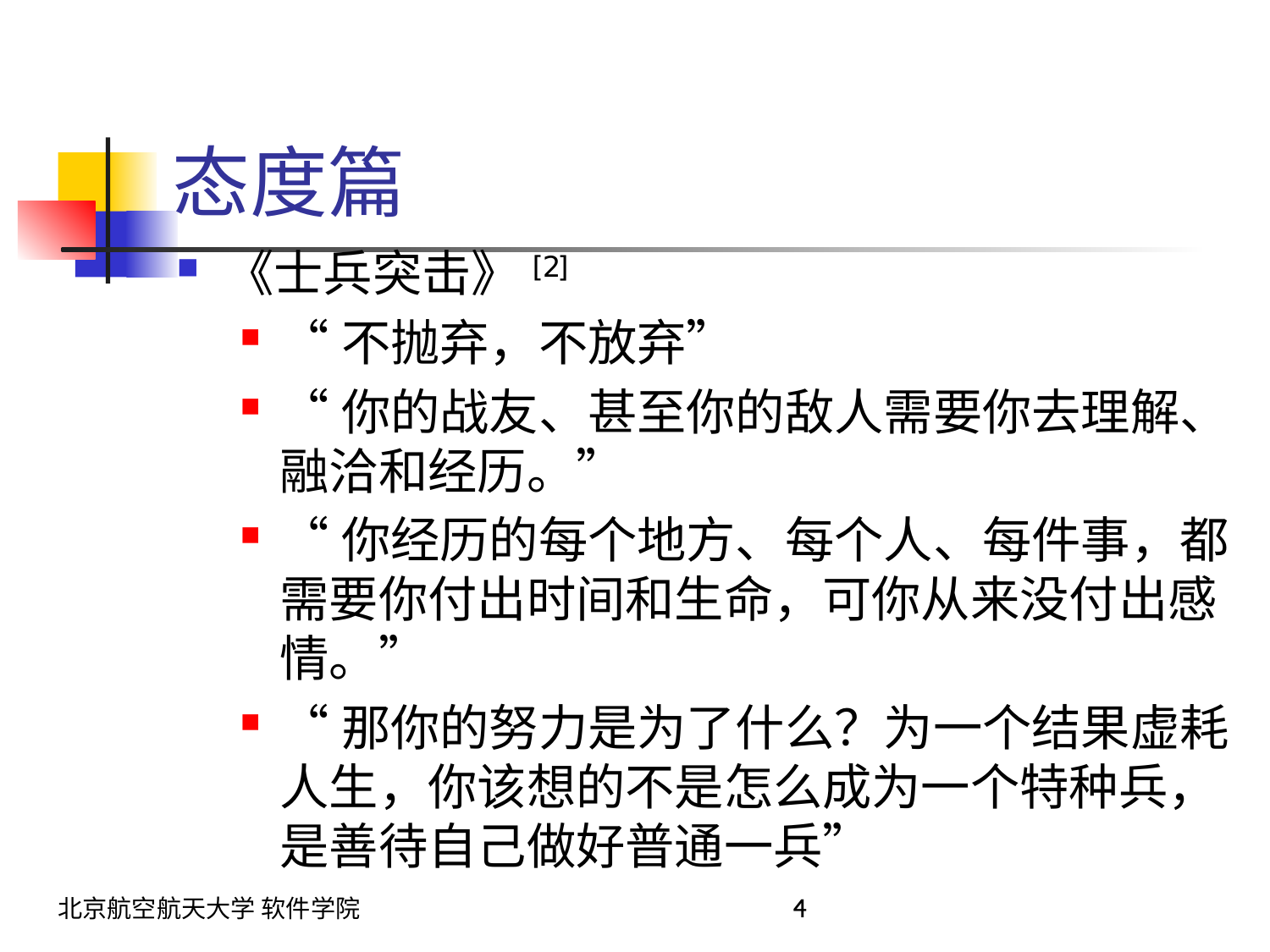

# 态度篇
《士兵突击》[2]
“不抛弃，不放弃”
“你的战友、甚至你的敌人需要你去理解、融洽和经历。”
“你经历的每个地方、每个人、每件事，都需要你付出时间和生命，可你从来没付出感情。”
“那你的努力是为了什么？为一个结果虚耗人生，你该想的不是怎么成为一个特种兵，是善待自己做好普通一兵”

北京航空航天大学 软件学院
4